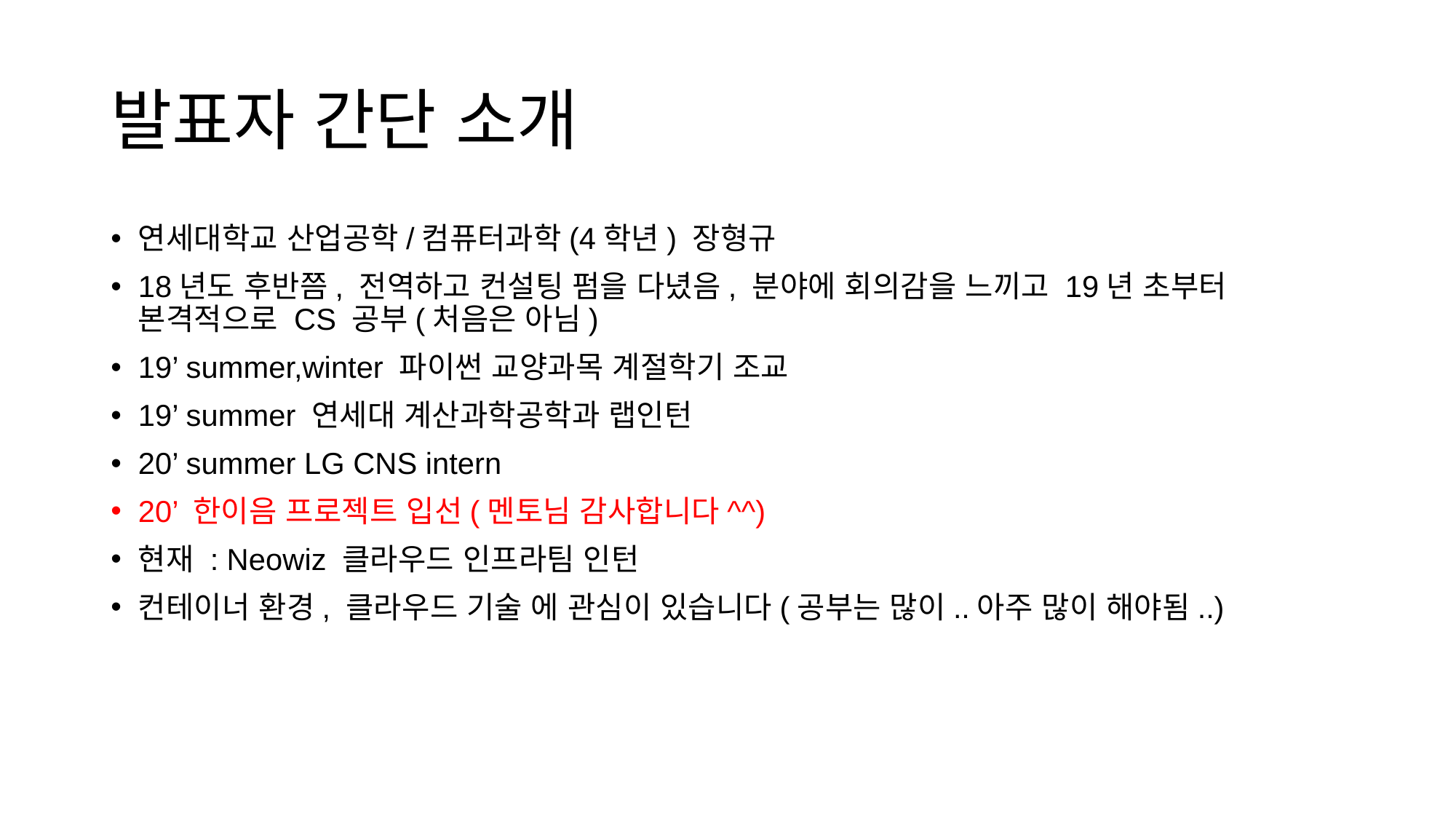

# 발표자 간단 소개
연세대학교 산업공학/컴퓨터과학(4학년) 장형규
18년도 후반쯤, 전역하고 컨설팅 펌을 다녔음, 분야에 회의감을 느끼고 19년 초부터 본격적으로 CS 공부(처음은 아님)
19’ summer,winter 파이썬 교양과목 계절학기 조교
19’ summer 연세대 계산과학공학과 랩인턴
20’ summer LG CNS intern
20’ 한이음 프로젝트 입선(멘토님 감사합니다^^)
현재 : Neowiz 클라우드 인프라팀 인턴
컨테이너 환경, 클라우드 기술 에 관심이 있습니다(공부는 많이..아주 많이 해야됨..)